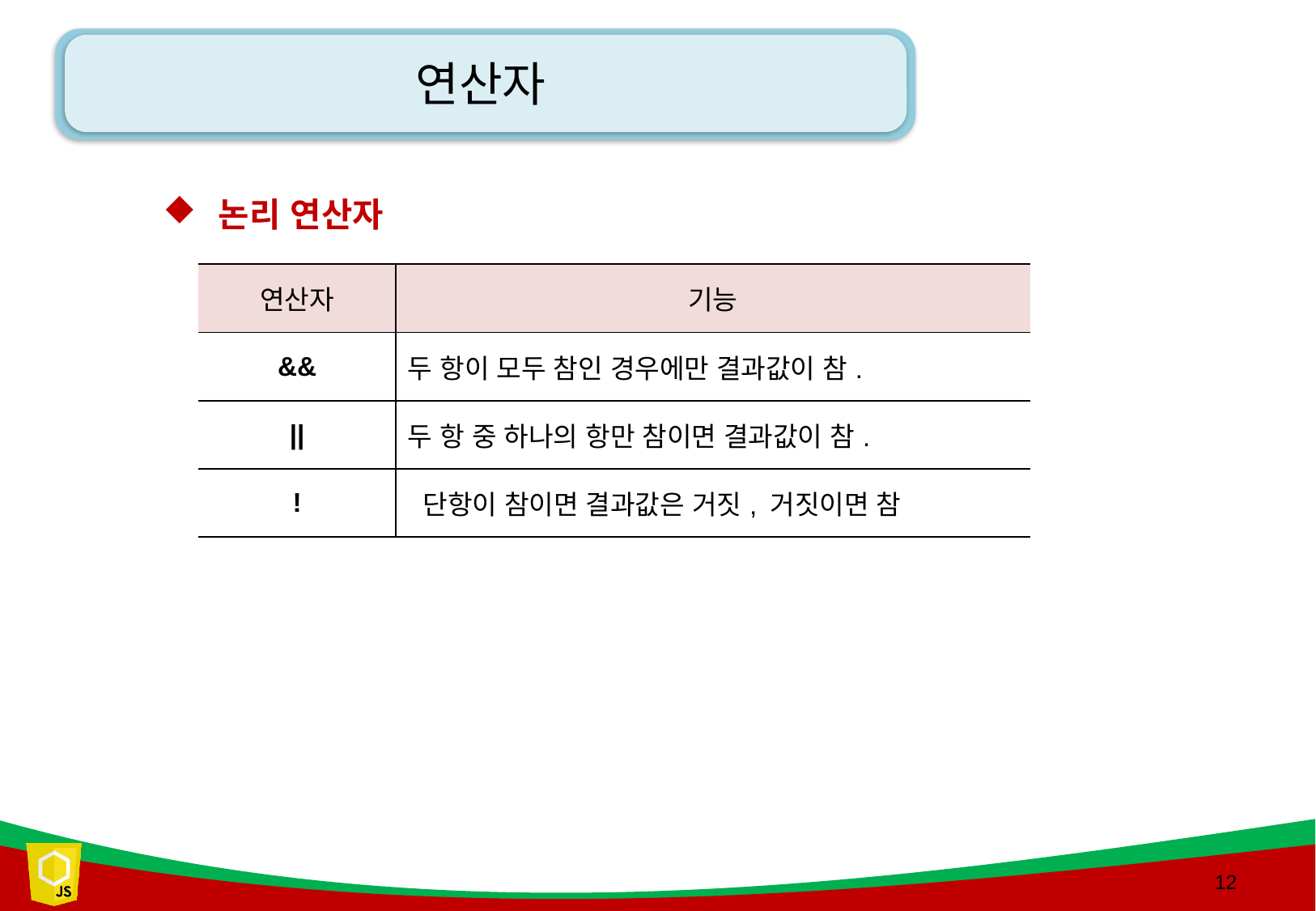

# 연산자
 논리 연산자
| 연산자 | 기능 |
| --- | --- |
| && | 두 항이 모두 참인 경우에만 결과값이 참. |
| || | 두 항 중 하나의 항만 참이면 결과값이 참. |
| ! | 단항이 참이면 결과값은 거짓, 거짓이면 참 |
12